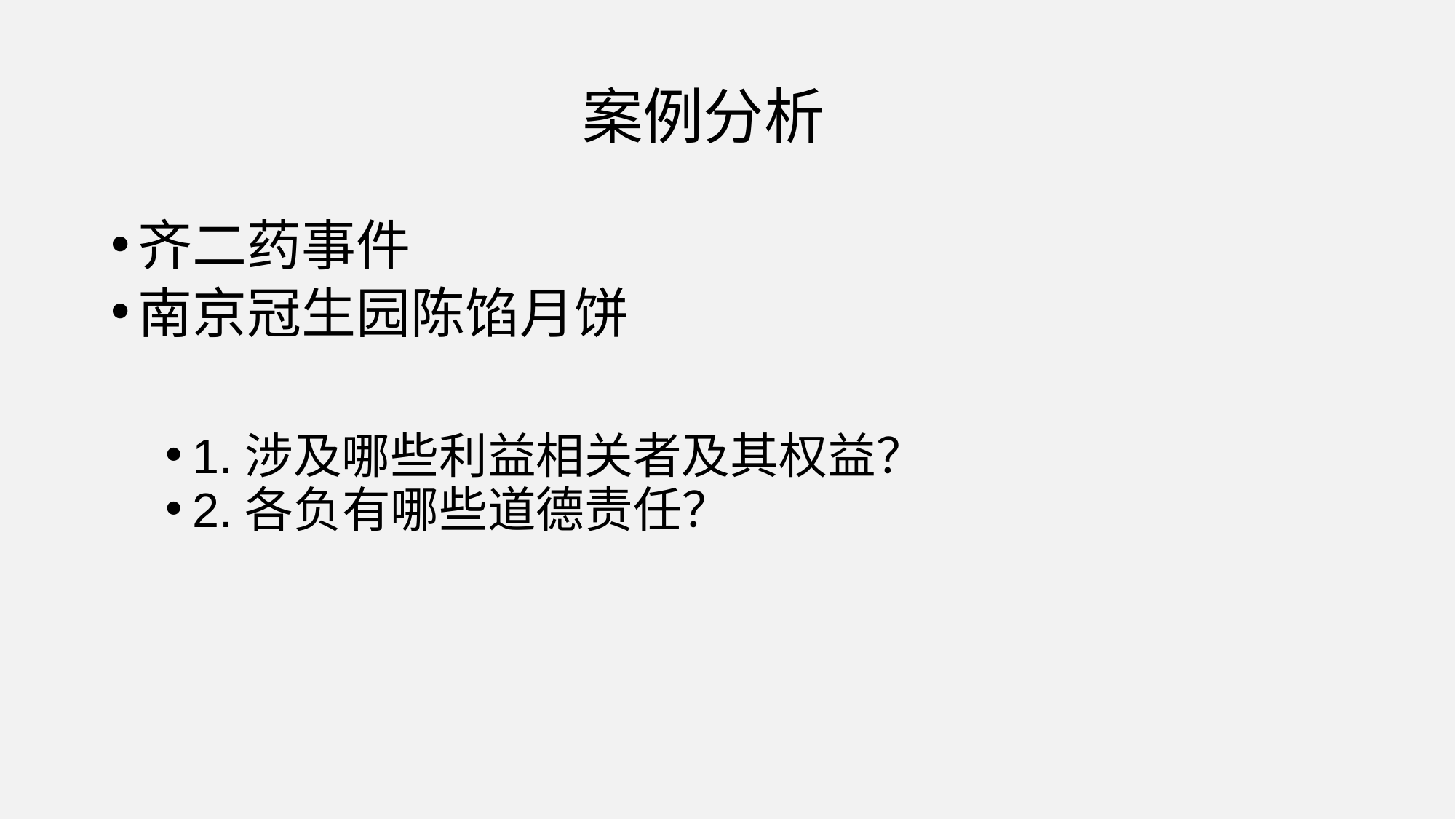

# 案例分析
齐二药事件
南京冠生园陈馅月饼

1.涉及哪些利益相关者及其权益？
2.各负有哪些道德责任？